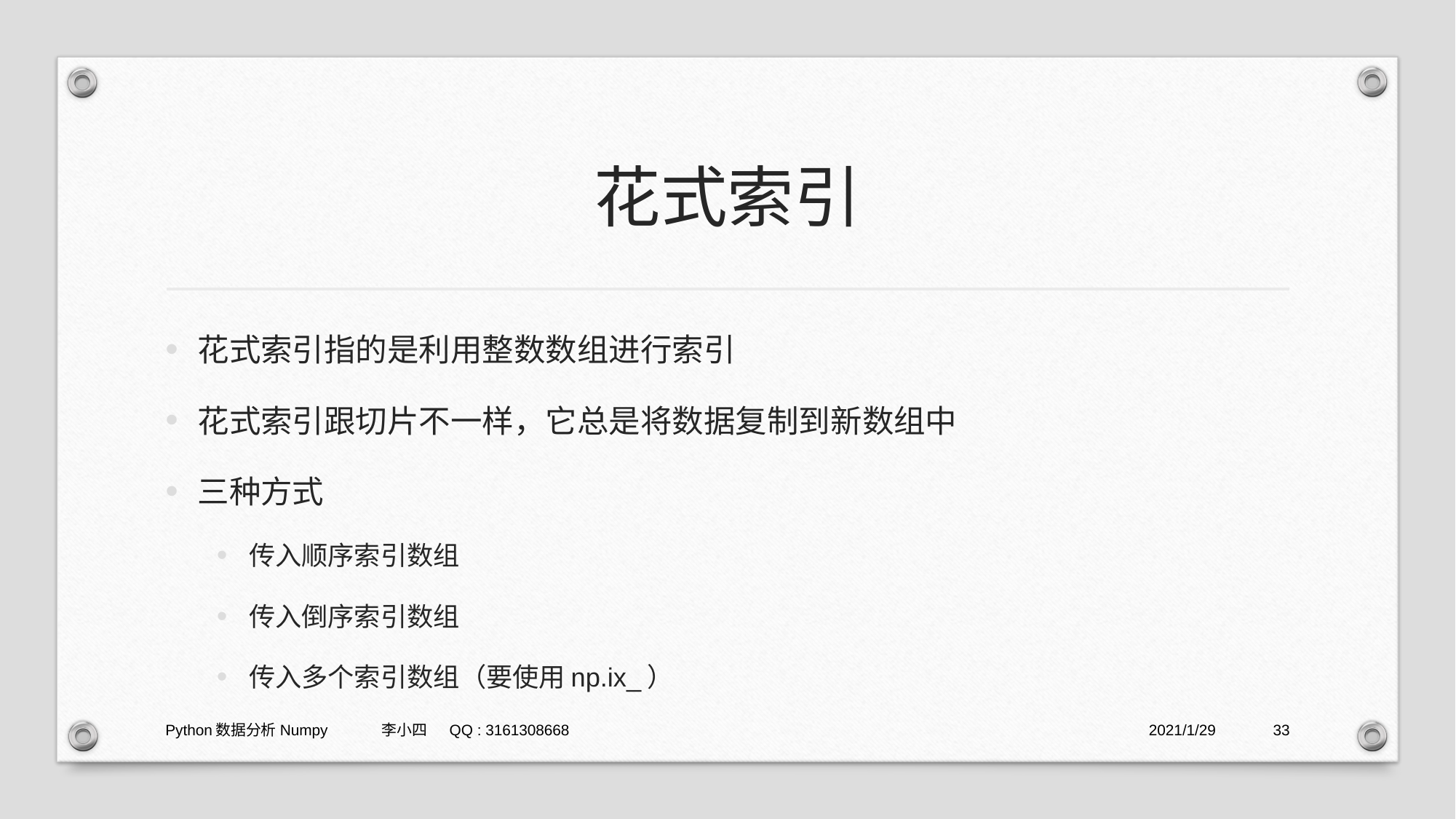

# 花式索引
花式索引指的是利用整数数组进行索引
花式索引跟切片不一样，它总是将数据复制到新数组中
三种方式
传入顺序索引数组
传入倒序索引数组
传入多个索引数组（要使用np.ix_）
Python数据分析Numpy            李小四    QQ : 3161308668
2021/1/29
33